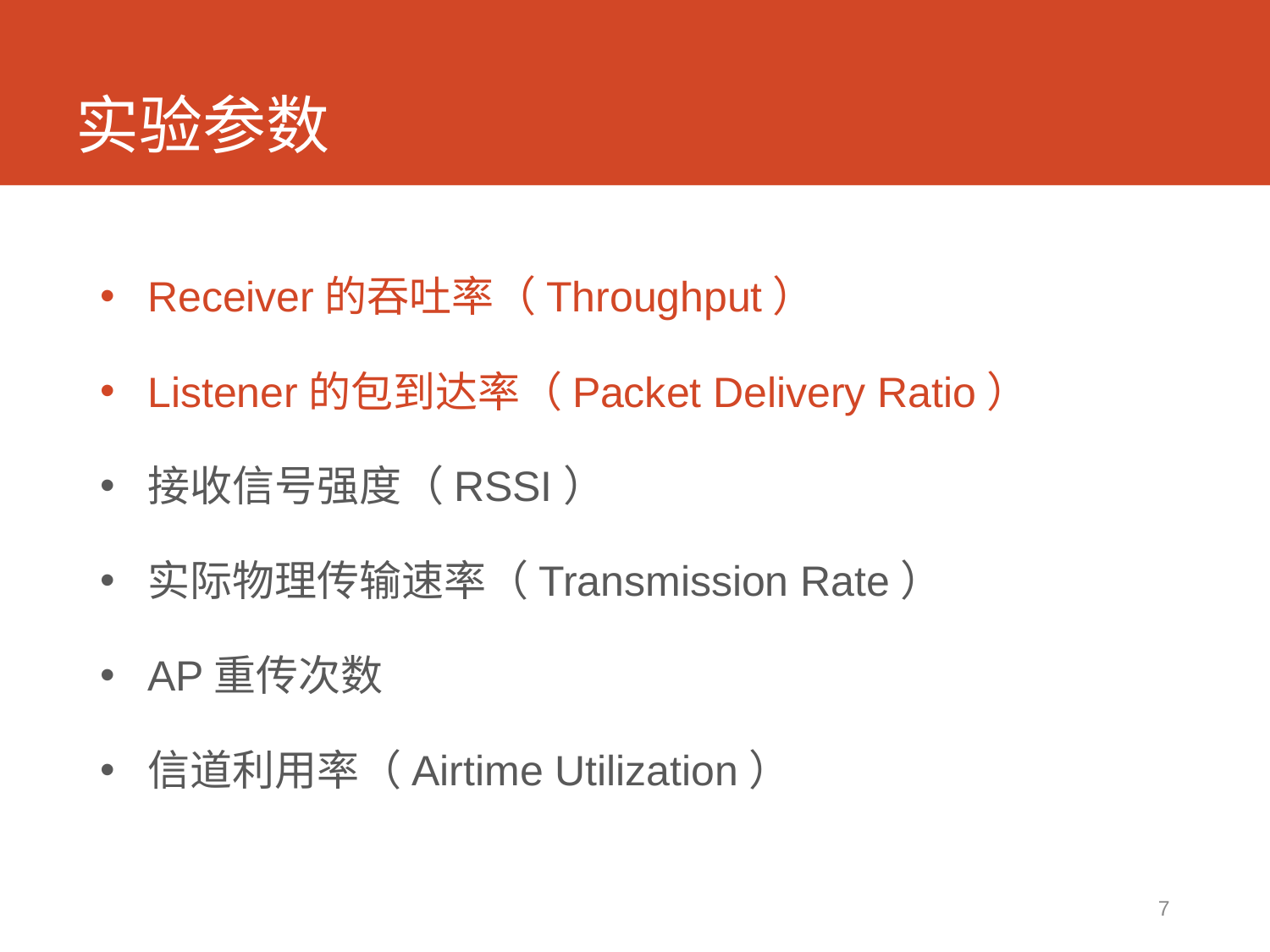

# 实验参数
Receiver的吞吐率（Throughput）
Listener的包到达率（Packet Delivery Ratio）
接收信号强度（RSSI）
实际物理传输速率（Transmission Rate）
AP重传次数
信道利用率（Airtime Utilization）
7